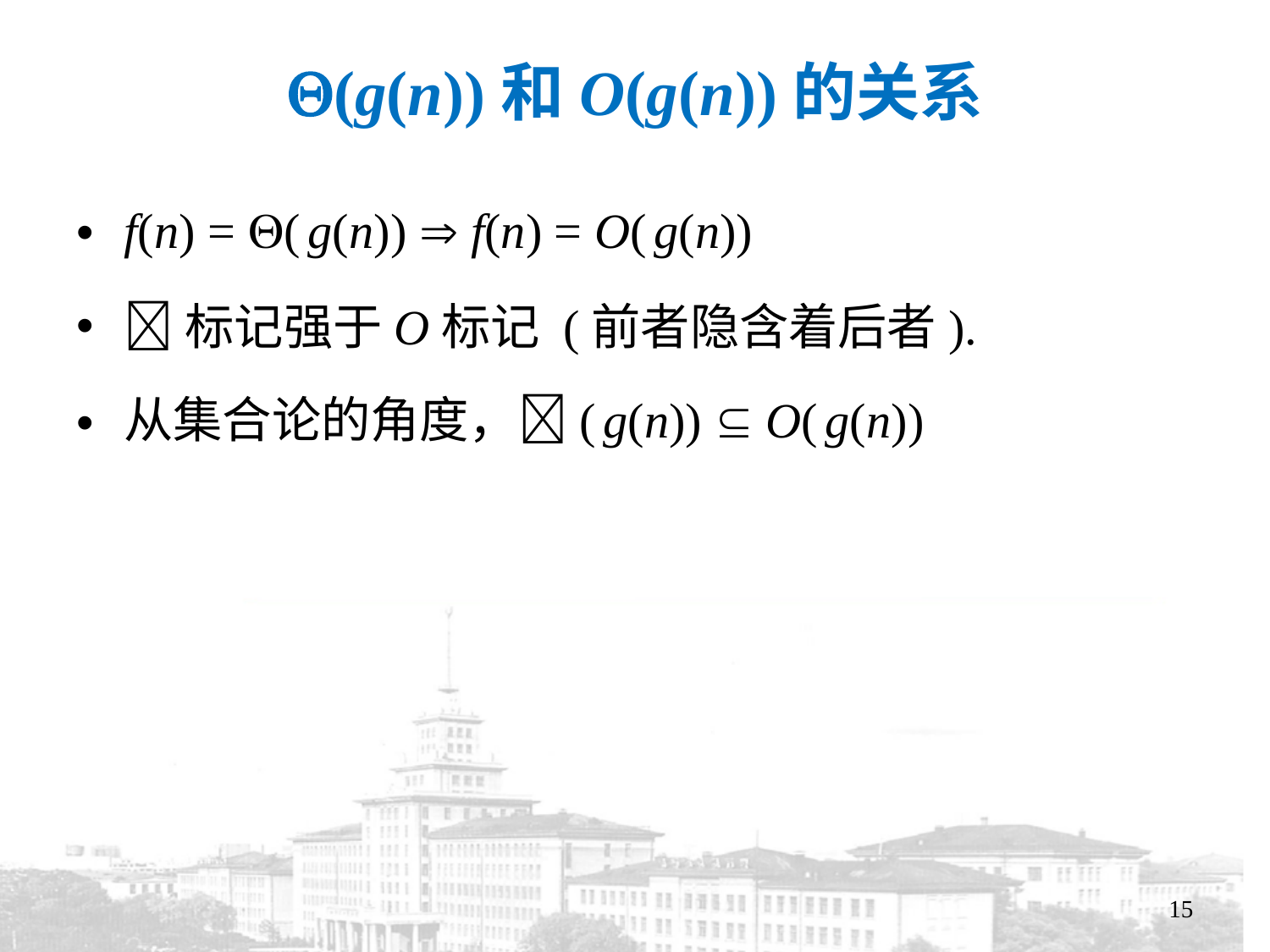

# Θ(g(n))和O(g(n))的关系
f(n) = Θ( g(n)) ⇒ f(n) = O( g(n))
Θ标记强于O标记 (前者隐含着后者).
从集合论的角度，Θ( g(n)) ⊆ O( g(n))

15